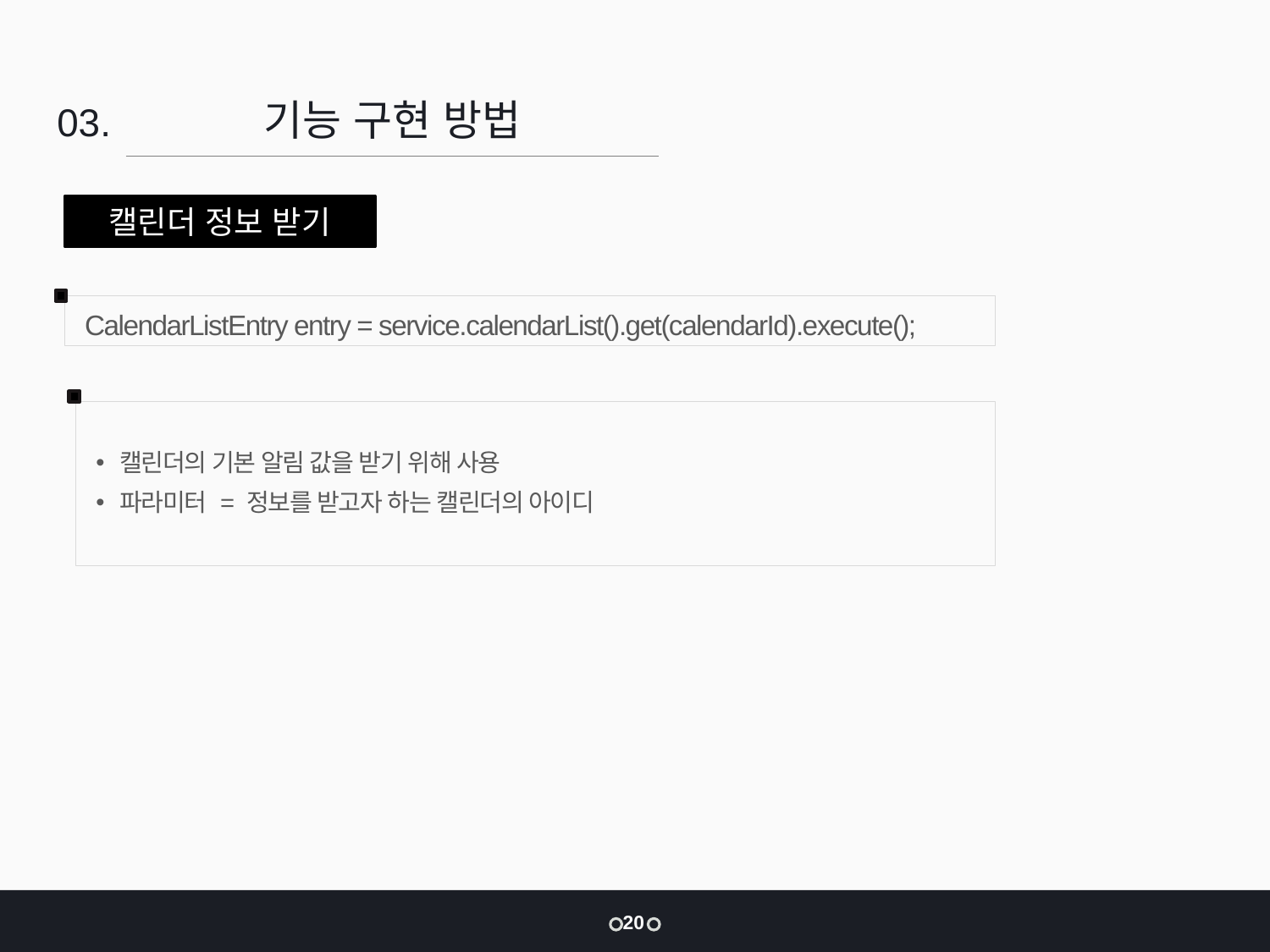

기능 구현 방법
03.
캘린더 정보 받기

CalendarListEntry entry = service.calendarList().get(calendarId).execute();

캘린더의 기본 알림 값을 받기 위해 사용
파라미터 = 정보를 받고자 하는 캘린더의 아이디
20